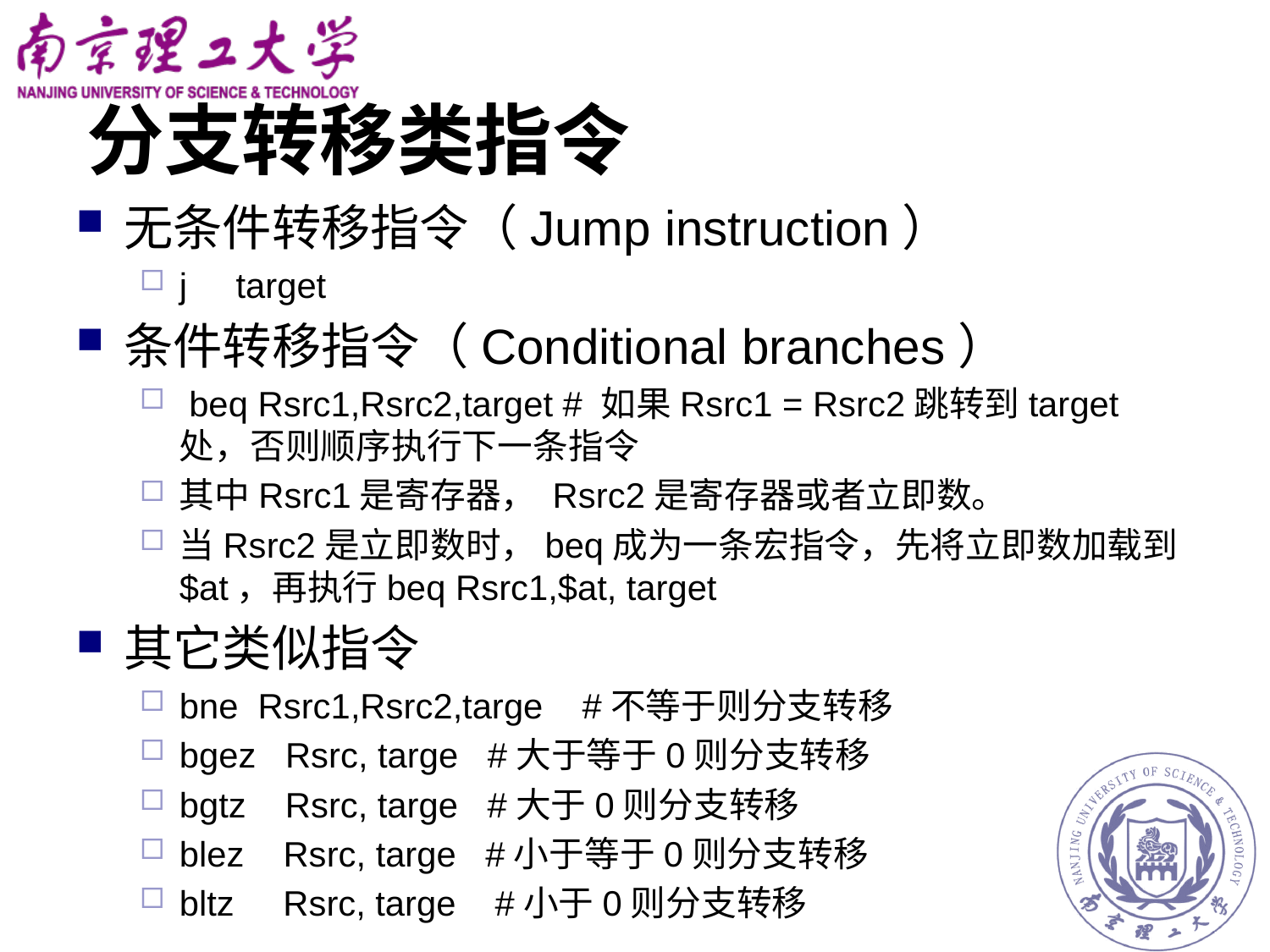

# 分支转移类指令
无条件转移指令（Jump instruction）
j     target
条件转移指令（Conditional branches）
 beq Rsrc1,Rsrc2,target # 如果Rsrc1 = Rsrc2跳转到target处，否则顺序执行下一条指令
其中Rsrc1是寄存器， Rsrc2是寄存器或者立即数。
当Rsrc2是立即数时，beq成为一条宏指令，先将立即数加载到$at，再执行beq Rsrc1,$at, target
其它类似指令
bne  Rsrc1,Rsrc2,targe    #不等于则分支转移
bgez   Rsrc, targe   #大于等于0则分支转移
bgtz    Rsrc, targe   #大于0则分支转移
blez    Rsrc, targe   #小于等于0则分支转移
bltz     Rsrc, targe    #小于0则分支转移